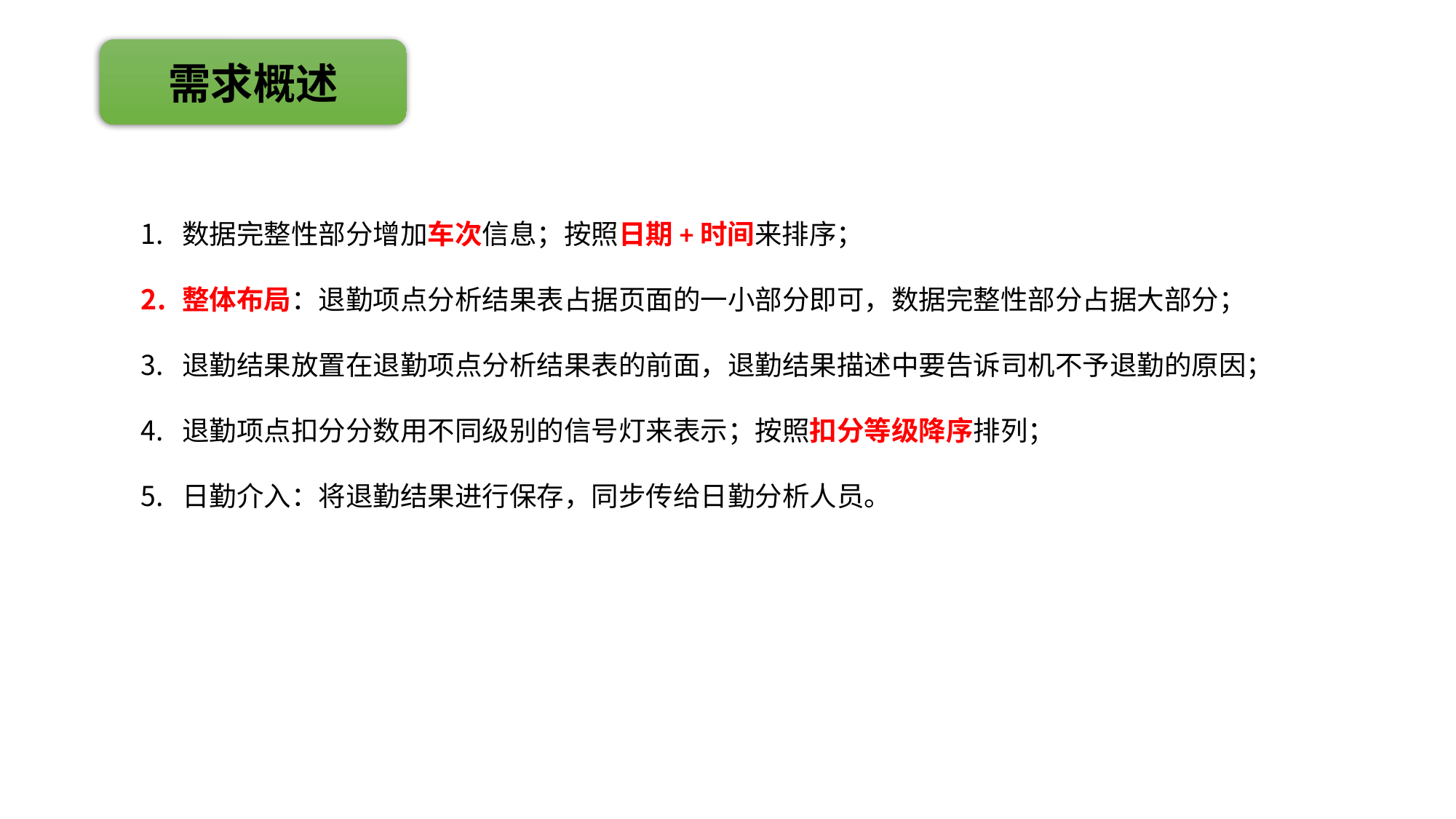

需求概述
数据完整性部分增加车次信息；按照日期+时间来排序；

整体布局：退勤项点分析结果表占据页面的一小部分即可，数据完整性部分占据大部分；

退勤结果放置在退勤项点分析结果表的前面，退勤结果描述中要告诉司机不予退勤的原因；

退勤项点扣分分数用不同级别的信号灯来表示；按照扣分等级降序排列；

日勤介入：将退勤结果进行保存，同步传给日勤分析人员。